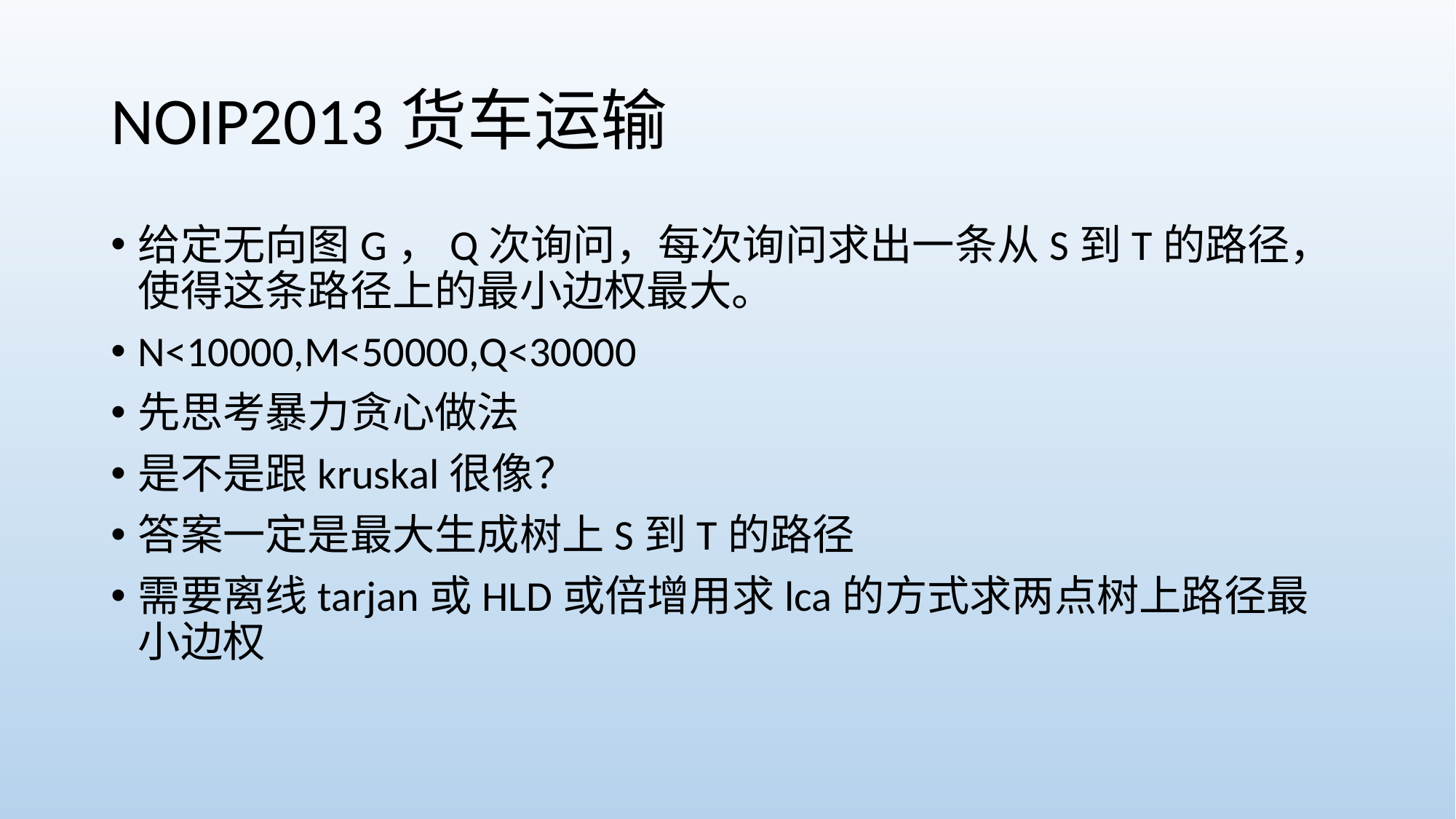

# NOIP2013货车运输
给定无向图G，Q次询问，每次询问求出一条从S到T的路径，使得这条路径上的最小边权最大。
N<10000,M<50000,Q<30000
先思考暴力贪心做法
是不是跟kruskal很像？
答案一定是最大生成树上S到T的路径
需要离线tarjan或HLD或倍增用求lca的方式求两点树上路径最小边权